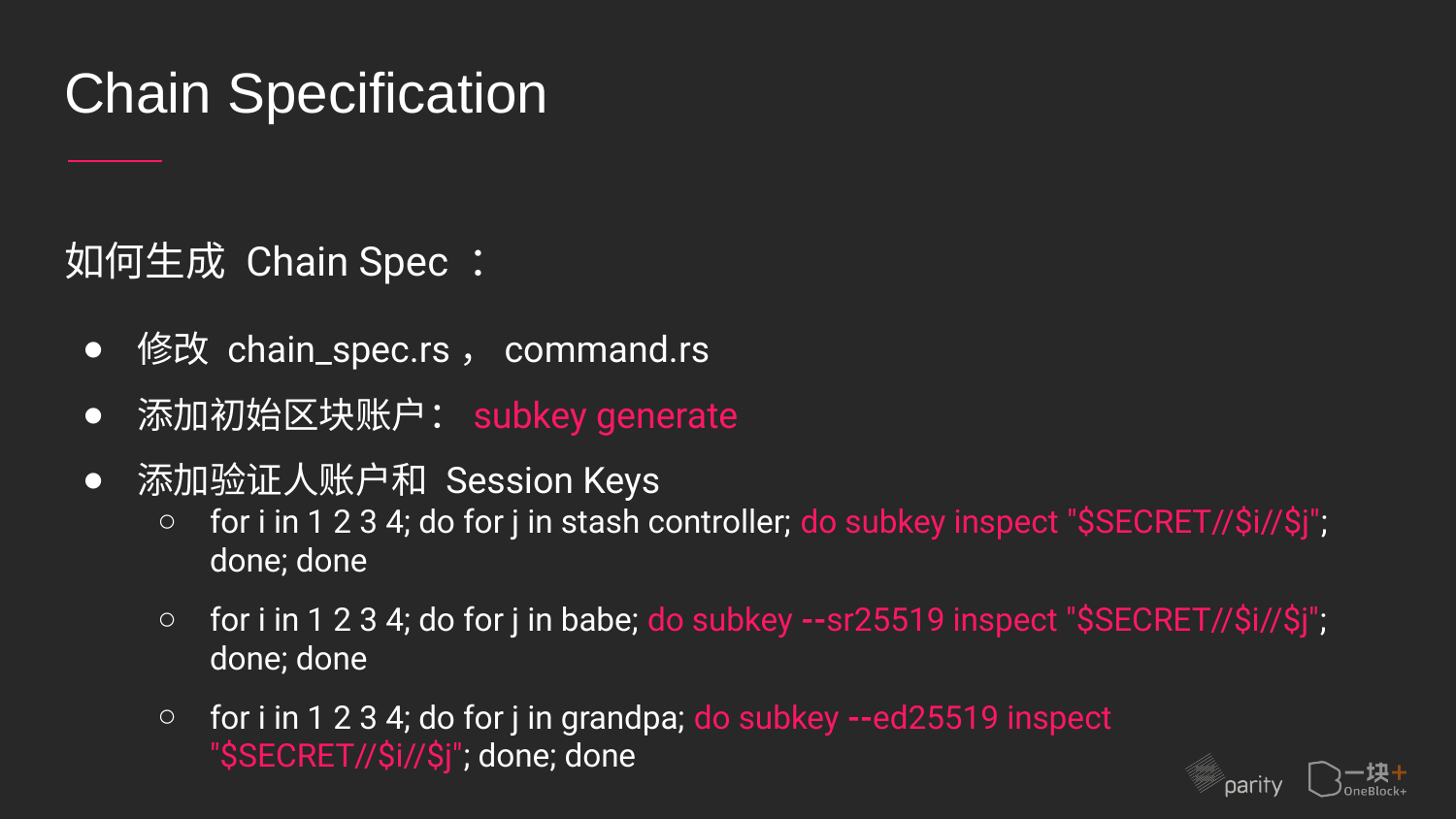

# Chain Specification
如何生成 Chain Spec ：
修改 chain_spec.rs，command.rs
添加初始区块账户：subkey generate
添加验证人账户和 Session Keys
for i in 1 2 3 4; do for j in stash controller; do subkey inspect "$SECRET//$i//$j"; done; done
for i in 1 2 3 4; do for j in babe; do subkey --sr25519 inspect "$SECRET//$i//$j"; done; done
for i in 1 2 3 4; do for j in grandpa; do subkey --ed25519 inspect "$SECRET//$i//$j"; done; done